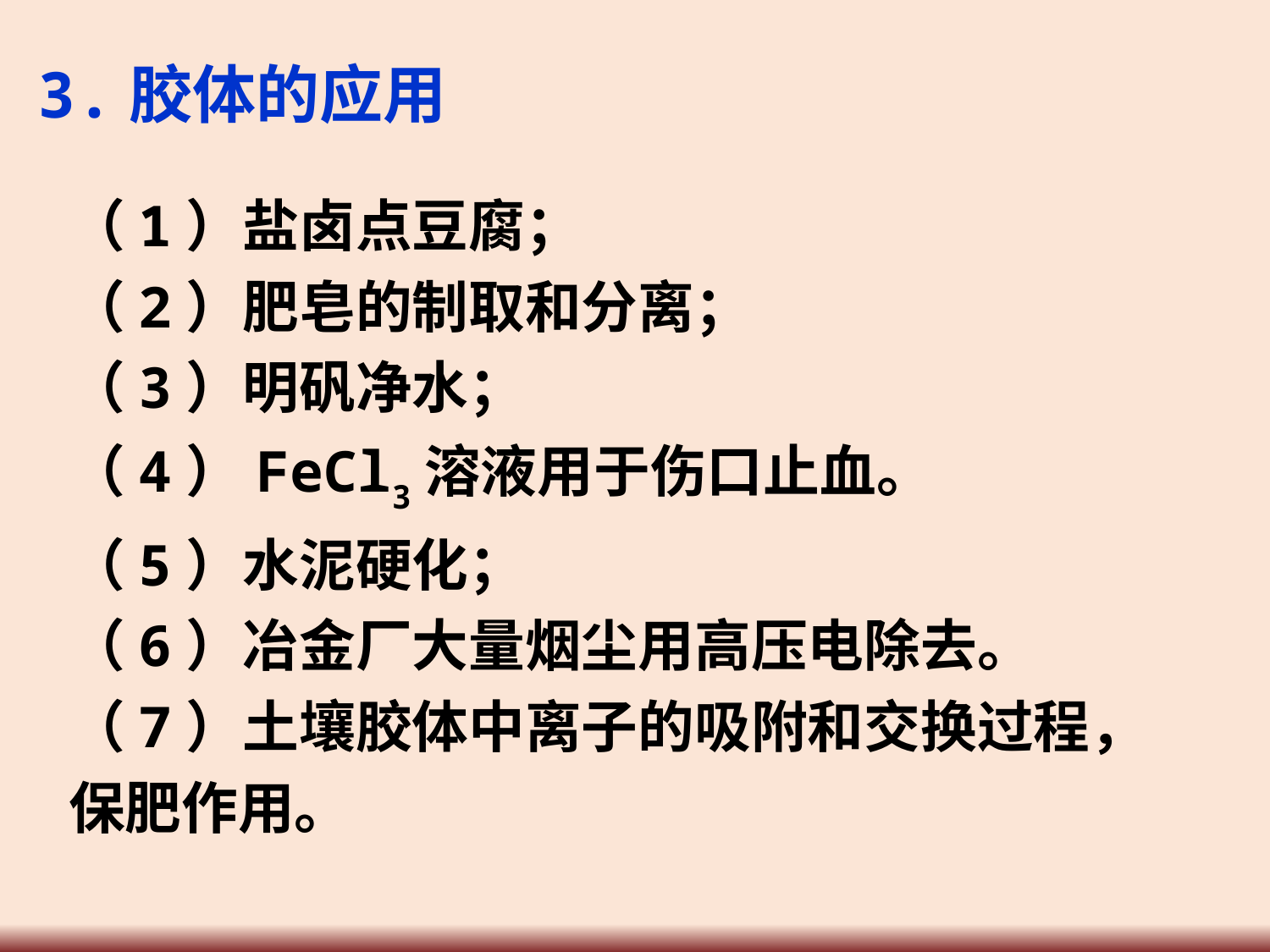

3.胶体的应用
（1）盐卤点豆腐；
（2）肥皂的制取和分离；
（3）明矾净水；
（4）FeCl3溶液用于伤口止血。
（5）水泥硬化；
（6）冶金厂大量烟尘用高压电除去。
（7）土壤胶体中离子的吸附和交换过程，保肥作用。